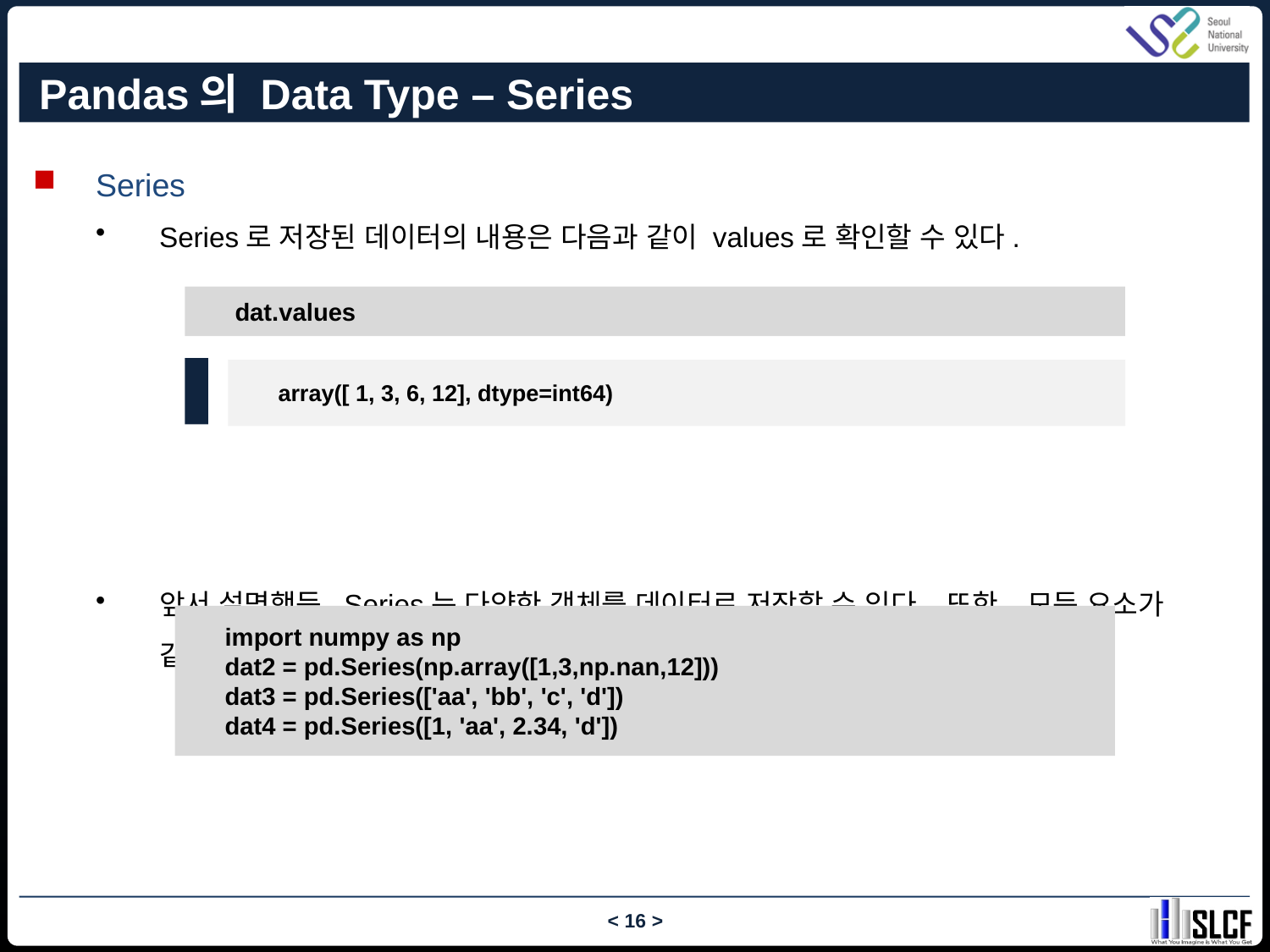

# Pandas의 Data Type – Series
Series
Series로 저장된 데이터의 내용은 다음과 같이 values로 확인할 수 있다.

앞서 설명했듯, Series는 다양한 객체를 데이터로 저장할 수 있다. 또한, 모든 요소가 같은 데이터 타입일 필요도 없다.

dat.values

array([ 1, 3, 6, 12], dtype=int64)
import numpy as np
dat2 = pd.Series(np.array([1,3,np.nan,12]))
dat3 = pd.Series(['aa', 'bb', 'c', 'd'])
dat4 = pd.Series([1, 'aa', 2.34, 'd'])